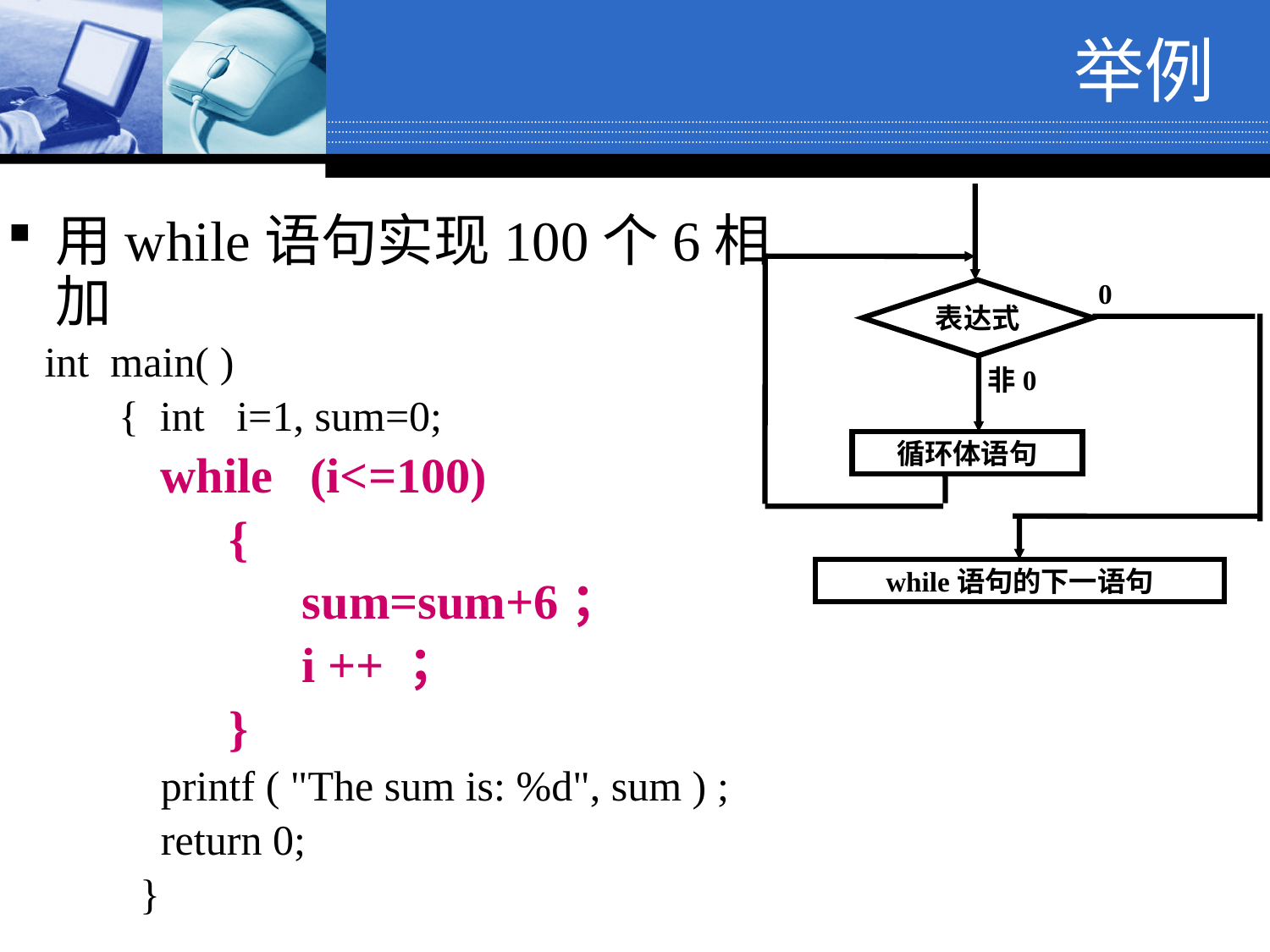

# 举例

0
表达式

非0
循环体语句

while语句的下一语句
用while语句实现100个6相加

int  main( )
       {  int   i=1, sum=0;
           while   (i<=100)
               {
                     sum=sum+6；
                     i ++ ；
               }
           printf ( "The sum is: %d", sum ) ;
           return 0;
         }